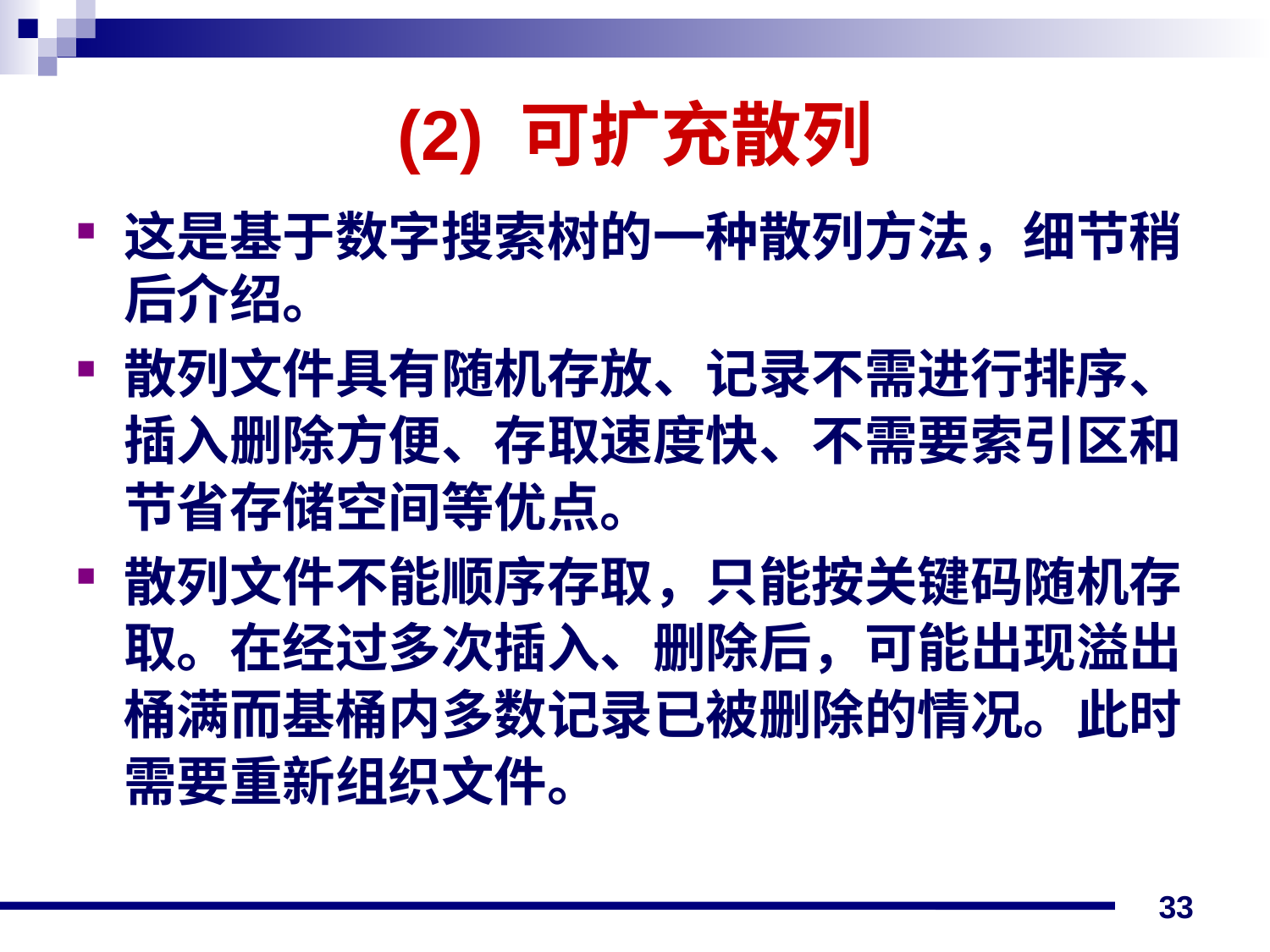

# (2) 可扩充散列
这是基于数字搜索树的一种散列方法，细节稍后介绍。
散列文件具有随机存放、记录不需进行排序、插入删除方便、存取速度快、不需要索引区和节省存储空间等优点。
散列文件不能顺序存取，只能按关键码随机存取。在经过多次插入、删除后，可能出现溢出桶满而基桶内多数记录已被删除的情况。此时需要重新组织文件。
33